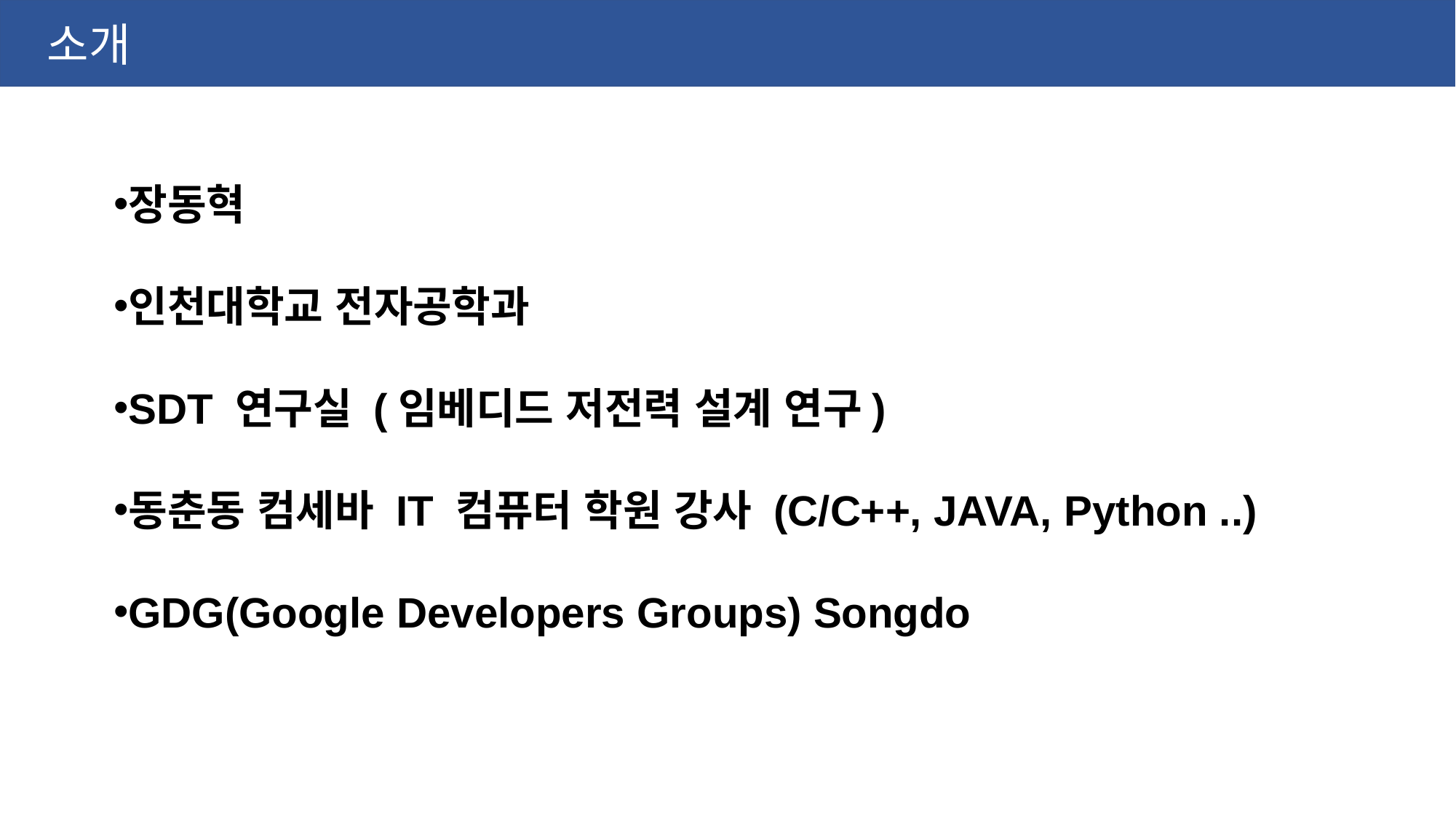

소개
장동혁

인천대학교 전자공학과

SDT 연구실 (임베디드 저전력 설계 연구)

동춘동 컴세바 IT 컴퓨터 학원 강사 (C/C++, JAVA, Python ..)

GDG(Google Developers Groups) Songdo